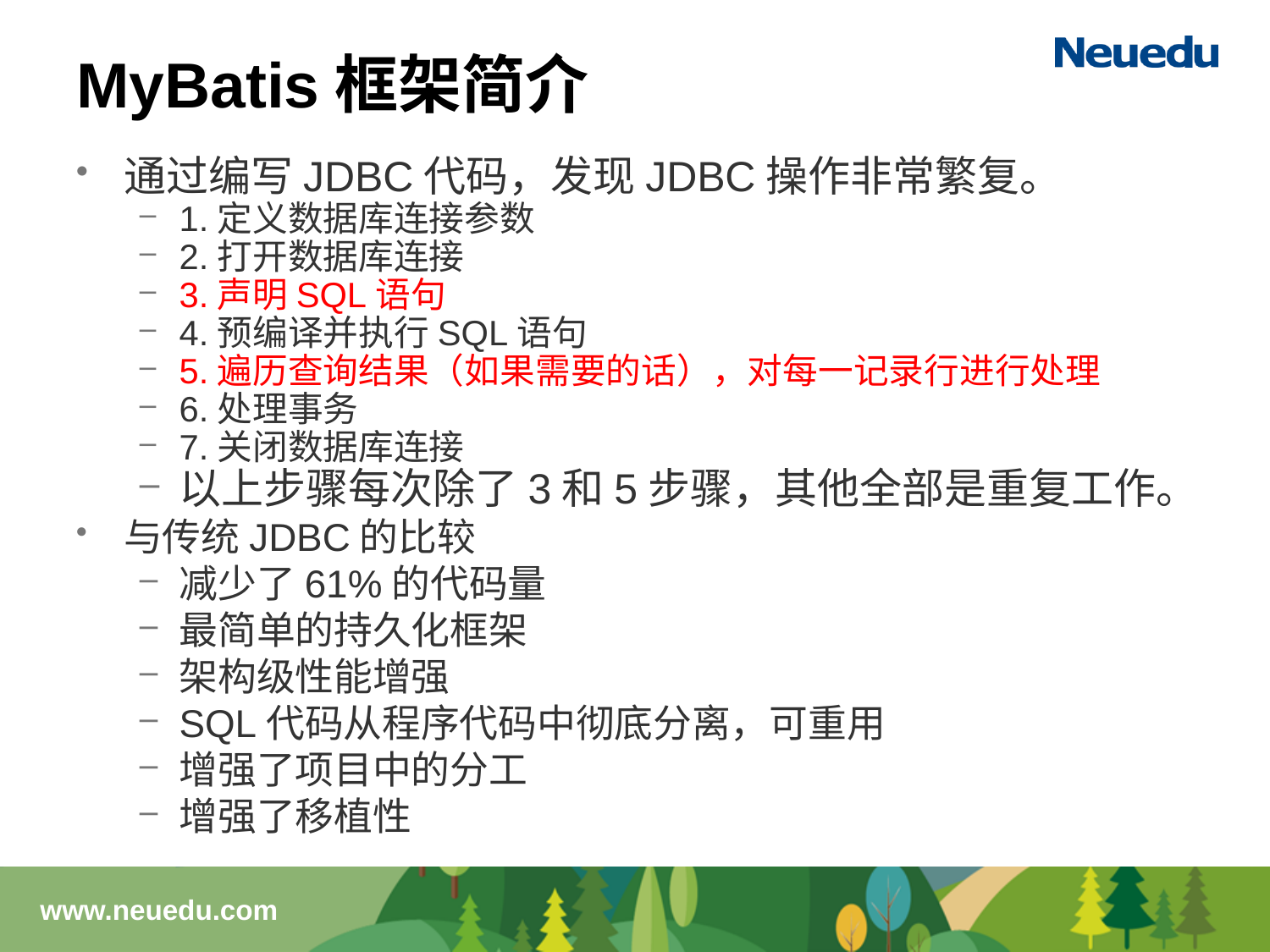

# MyBatis框架简介
通过编写JDBC代码，发现JDBC操作非常繁复。
1.定义数据库连接参数
2.打开数据库连接
3.声明SQL语句
4.预编译并执行SQL语句
5.遍历查询结果（如果需要的话），对每一记录行进行处理
6.处理事务
7.关闭数据库连接
以上步骤每次除了3和5步骤，其他全部是重复工作。
与传统JDBC的比较
减少了61%的代码量
最简单的持久化框架
架构级性能增强
SQL代码从程序代码中彻底分离，可重用
增强了项目中的分工
增强了移植性